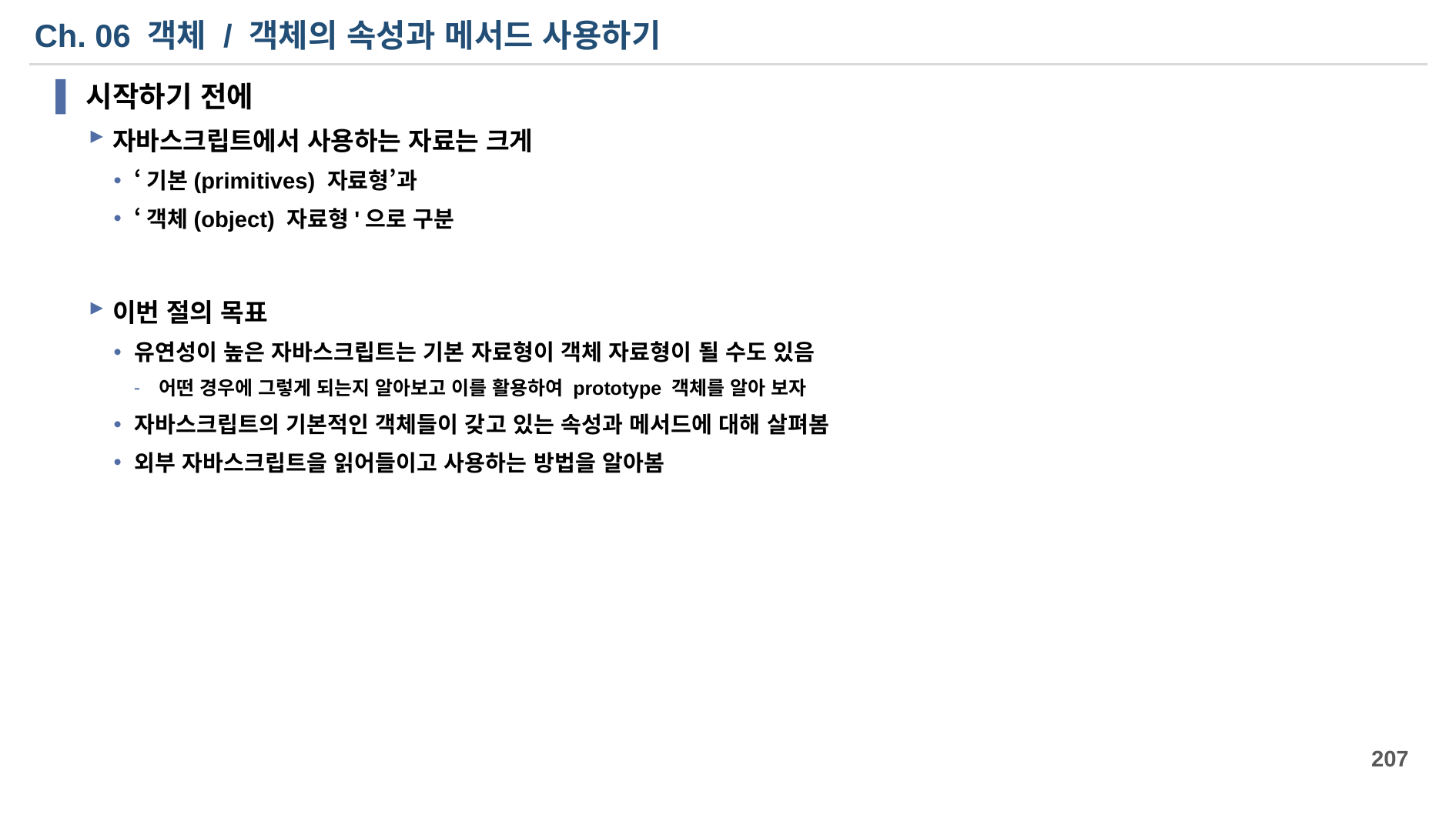

# Ch. 06 객체 / 객체의 속성과 메서드 사용하기
시작하기 전에
자바스크립트에서 사용하는 자료는 크게
‘기본(primitives) 자료형’과
‘객체(object) 자료형'으로 구분

이번 절의 목표
유연성이 높은 자바스크립트는 기본 자료형이 객체 자료형이 될 수도 있음
어떤 경우에 그렇게 되는지 알아보고 이를 활용하여 prototype 객체를 알아 보자
자바스크립트의 기본적인 객체들이 갖고 있는 속성과 메서드에 대해 살펴봄
외부 자바스크립트을 읽어들이고 사용하는 방법을 알아봄
207